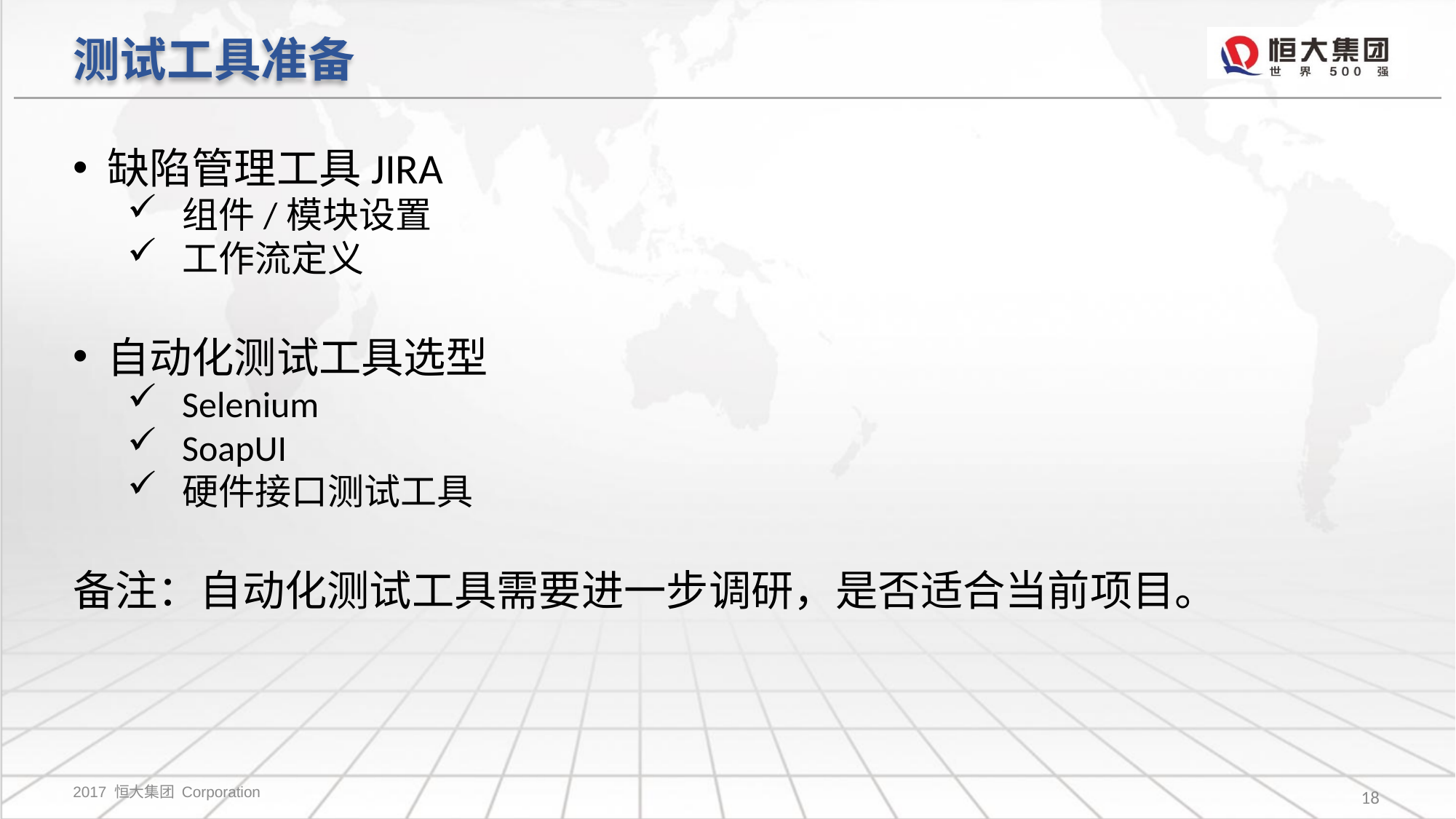

# 测试工具准备
缺陷管理工具JIRA
组件/模块设置
工作流定义

自动化测试工具选型
Selenium
SoapUI
硬件接口测试工具

备注：自动化测试工具需要进一步调研，是否适合当前项目。
2017 恒大集团 Corporation
18